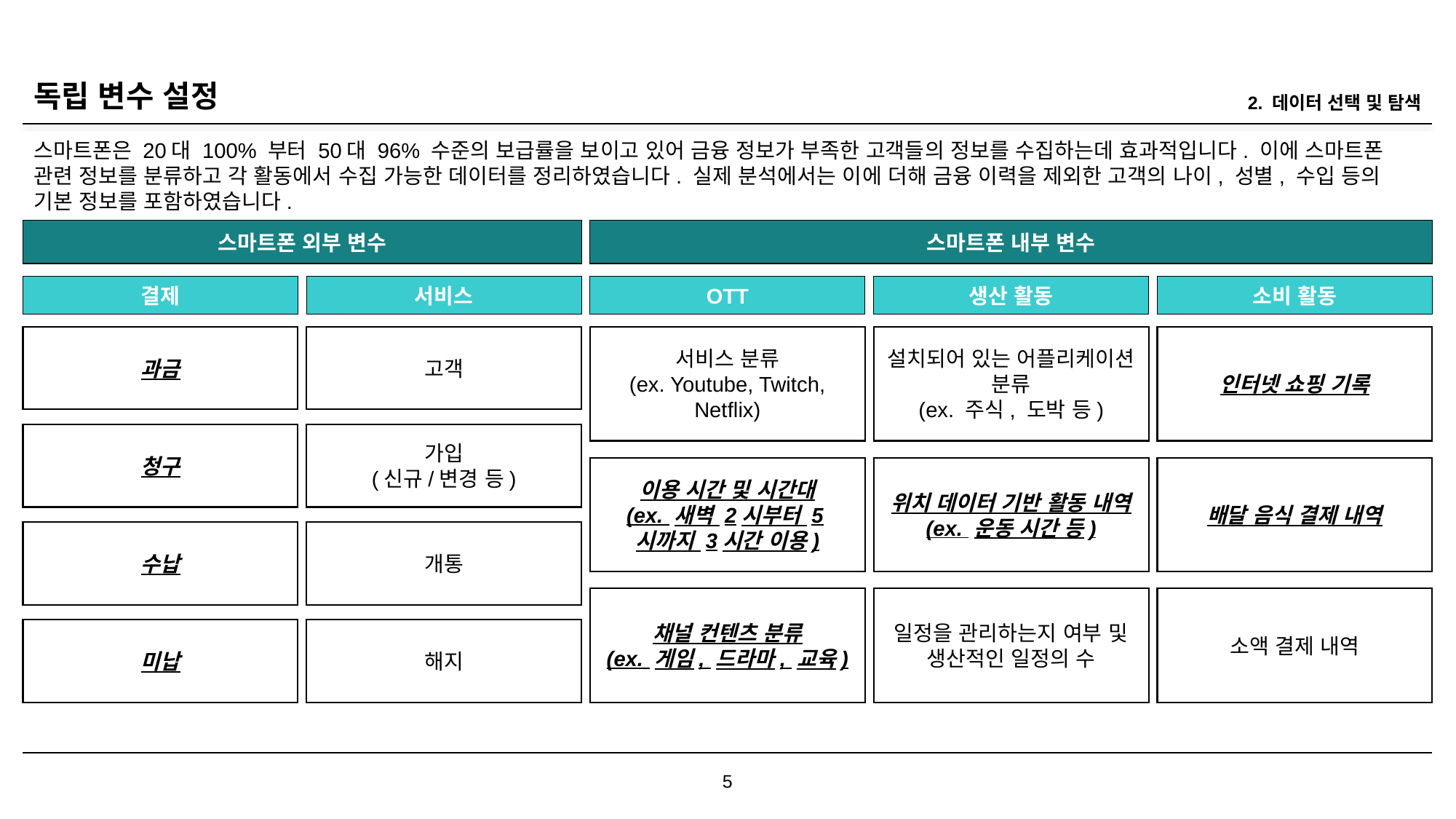

독립 변수 설정
2. 데이터 선택 및 탐색
스마트폰은 20대 100% 부터 50대 96% 수준의 보급률을 보이고 있어 금융 정보가 부족한 고객들의 정보를 수집하는데 효과적입니다. 이에 스마트폰 관련 정보를 분류하고 각 활동에서 수집 가능한 데이터를 정리하였습니다. 실제 분석에서는 이에 더해 금융 이력을 제외한 고객의 나이, 성별, 수입 등의 기본 정보를 포함하였습니다.
스마트폰 외부 변수
스마트폰 내부 변수
결제
서비스
OTT
생산 활동
소비 활동
과금
고객
서비스 분류
(ex. Youtube, Twitch, Netflix)
설치되어 있는 어플리케이션 분류
(ex. 주식, 도박 등)
인터넷 쇼핑 기록
청구
가입
(신규/변경 등)
이용 시간 및 시간대
(ex. 새벽 2시부터 5시까지 3시간 이용)
위치 데이터 기반 활동 내역
(ex. 운동 시간 등)
배달 음식 결제 내역
수납
개통
채널 컨텐츠 분류
(ex. 게임, 드라마, 교육)
일정을 관리하는지 여부 및
생산적인 일정의 수
소액 결제 내역
미납
해지
5